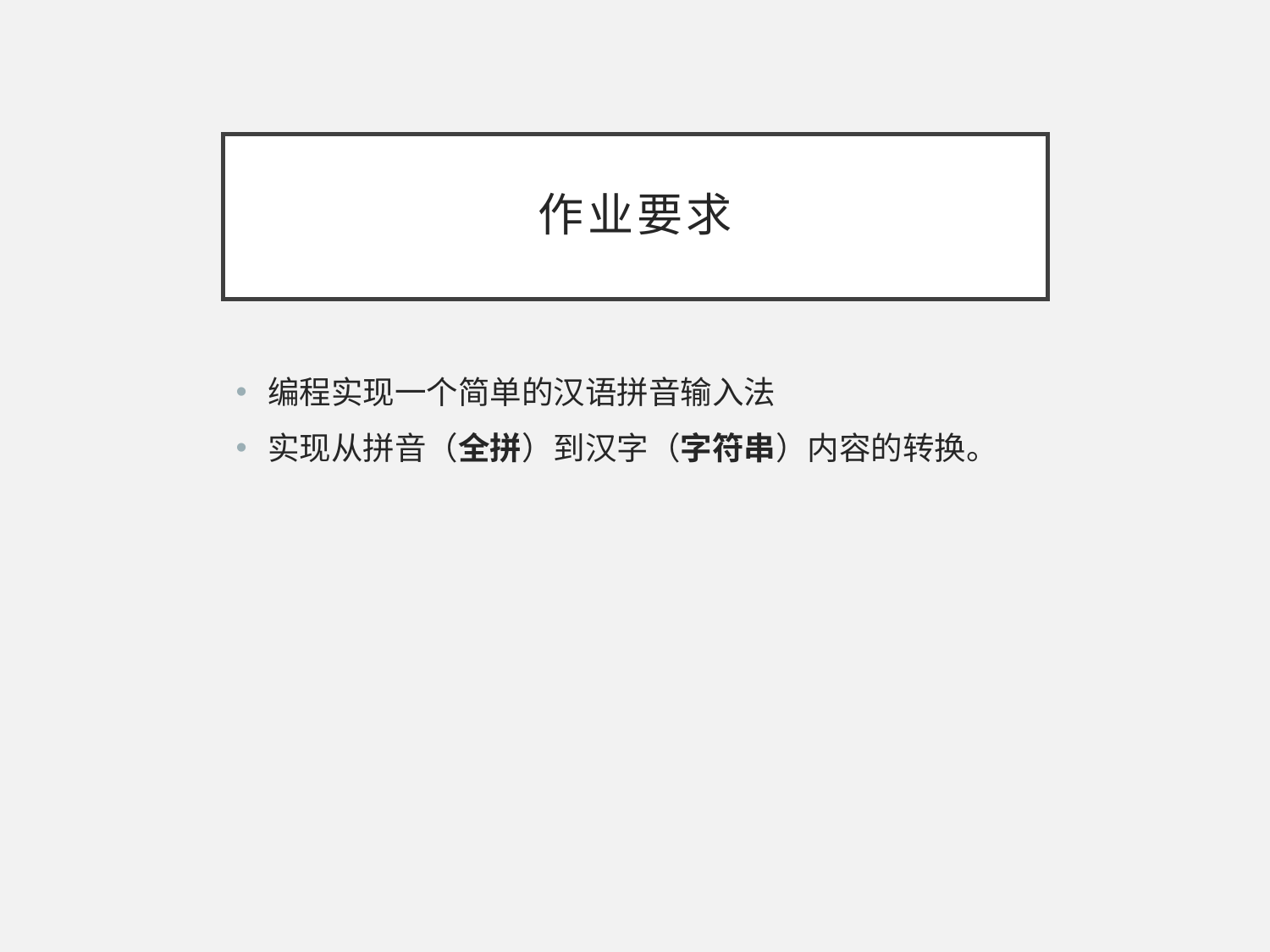

# 作业要求
编程实现一个简单的汉语拼音输入法
实现从拼音（全拼）到汉字（字符串）内容的转换。